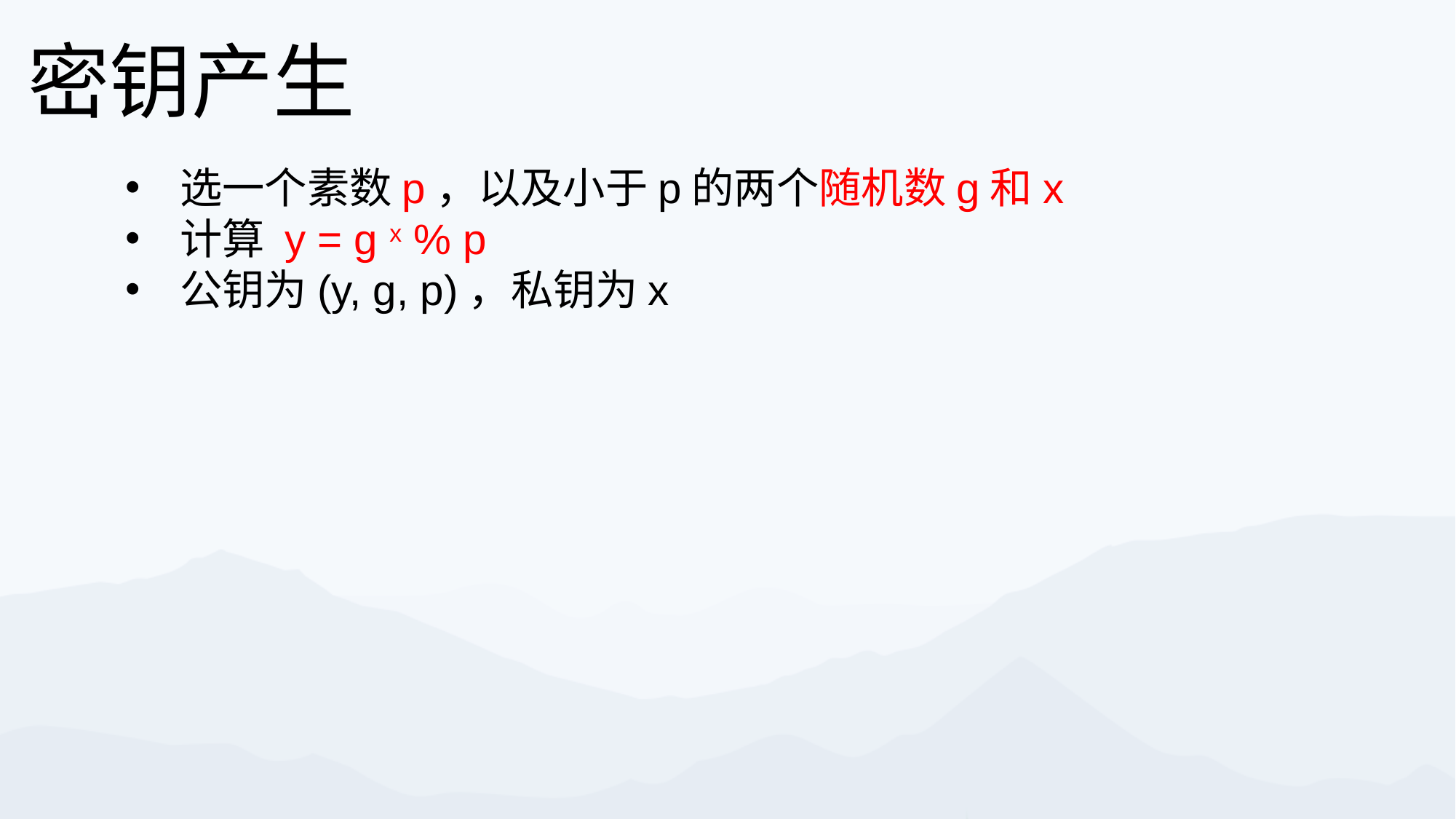

密钥产生
选一个素数p，以及小于p的两个随机数g和x
计算 y = g x % p
公钥为(y, g, p)，私钥为x